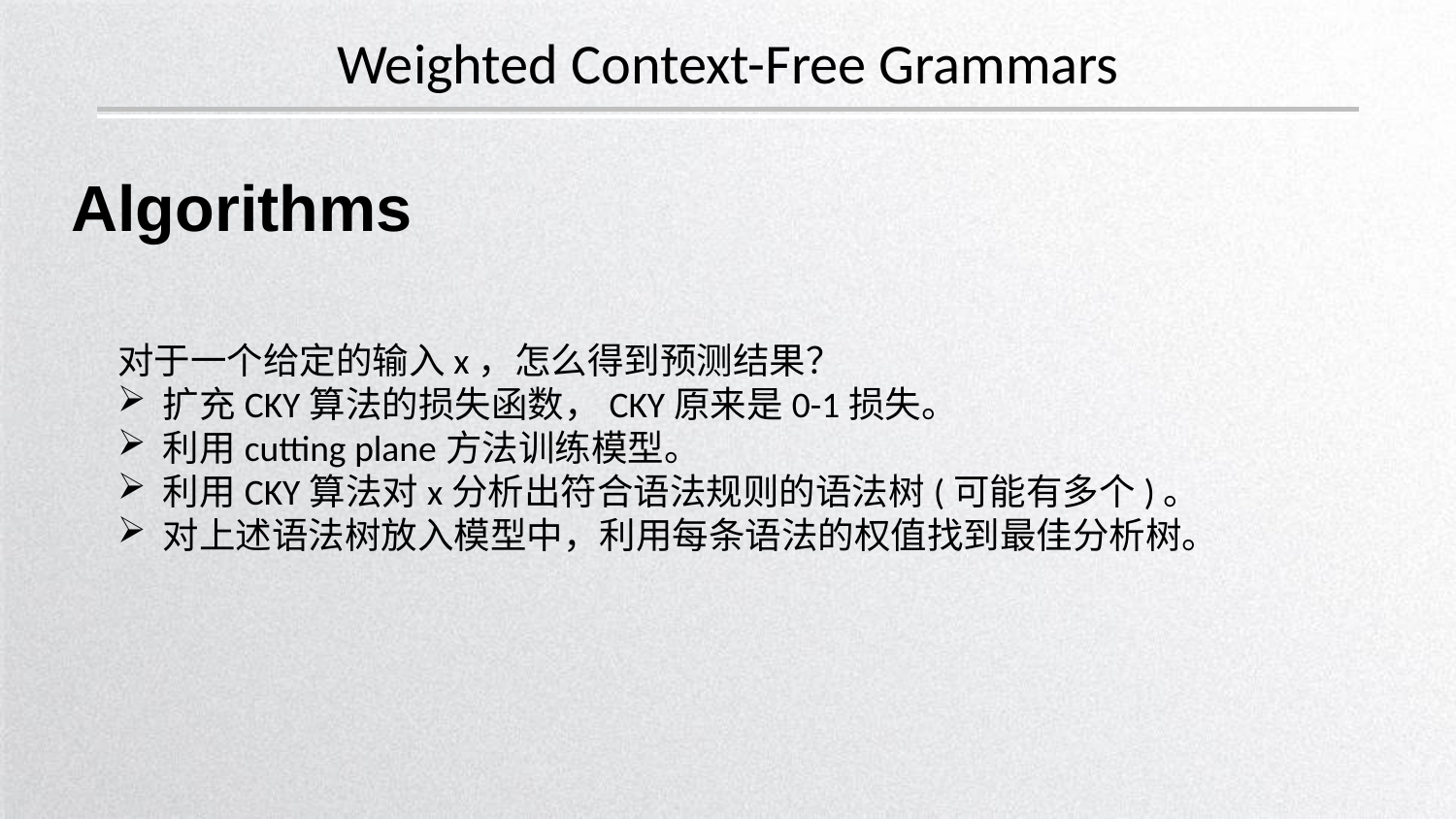

Weighted Context-Free Grammars
Algorithms
对于一个给定的输入x，怎么得到预测结果？
扩充CKY算法的损失函数，CKY原来是0-1损失。
利用cutting plane方法训练模型。
利用CKY算法对x分析出符合语法规则的语法树(可能有多个)。
对上述语法树放入模型中，利用每条语法的权值找到最佳分析树。